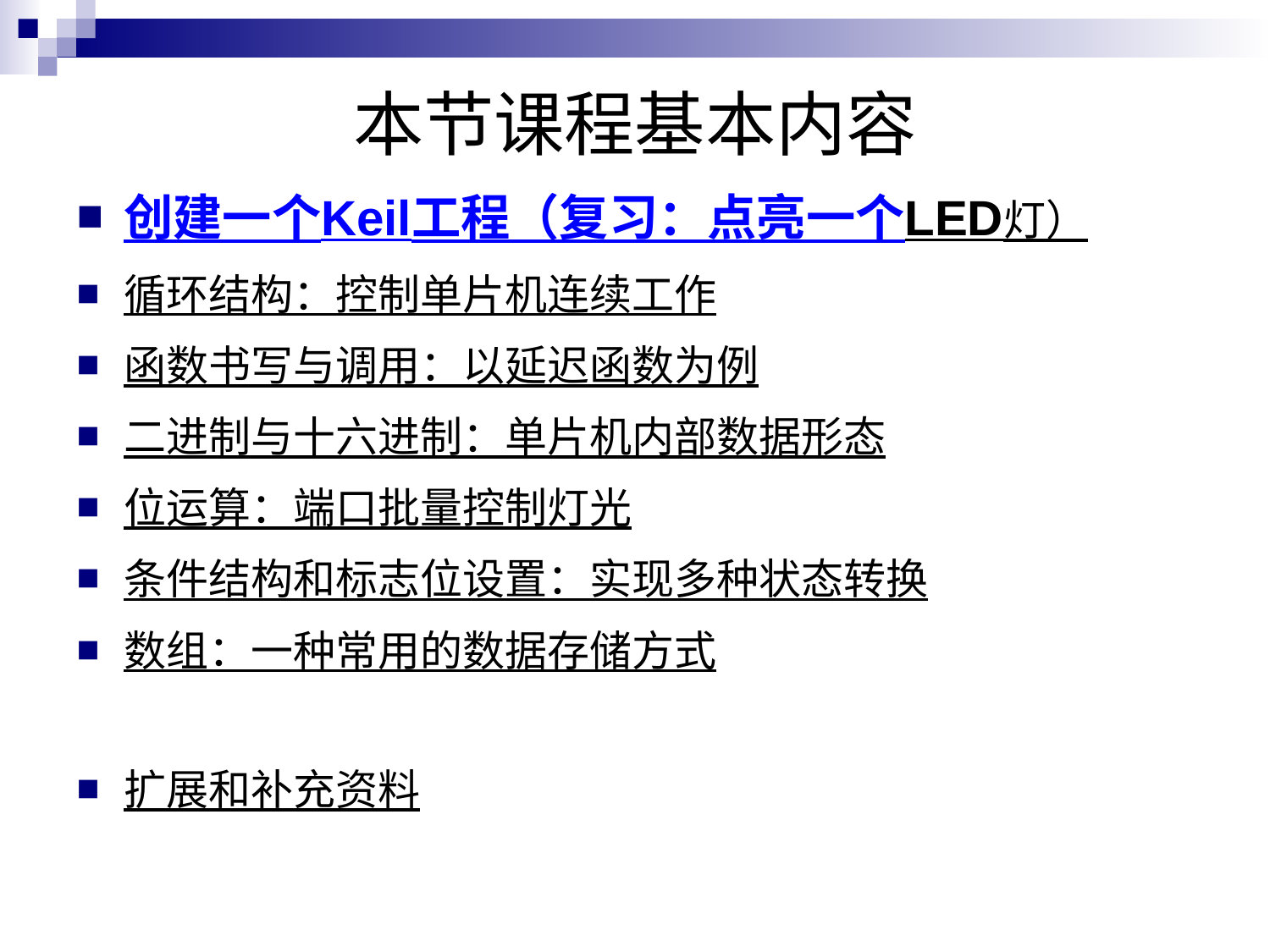

# 本节课程基本内容
创建一个Keil工程（复习：点亮一个LED灯）
循环结构：控制单片机连续工作
函数书写与调用：以延迟函数为例
二进制与十六进制：单片机内部数据形态
位运算：端口批量控制灯光
条件结构和标志位设置：实现多种状态转换
数组：一种常用的数据存储方式

扩展和补充资料